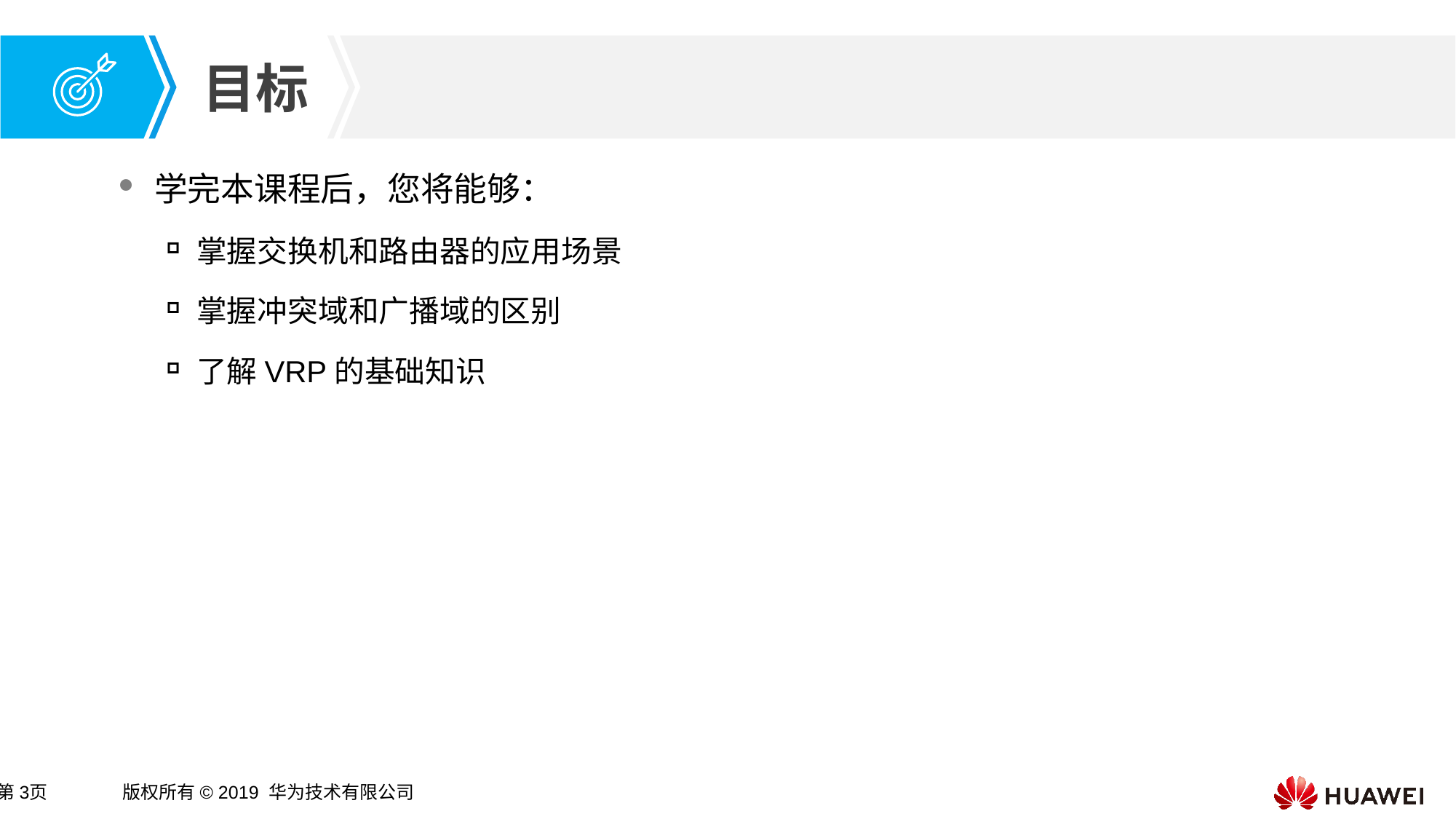

学完本课程后，您将能够：
掌握交换机和路由器的应用场景
掌握冲突域和广播域的区别
了解VRP的基础知识